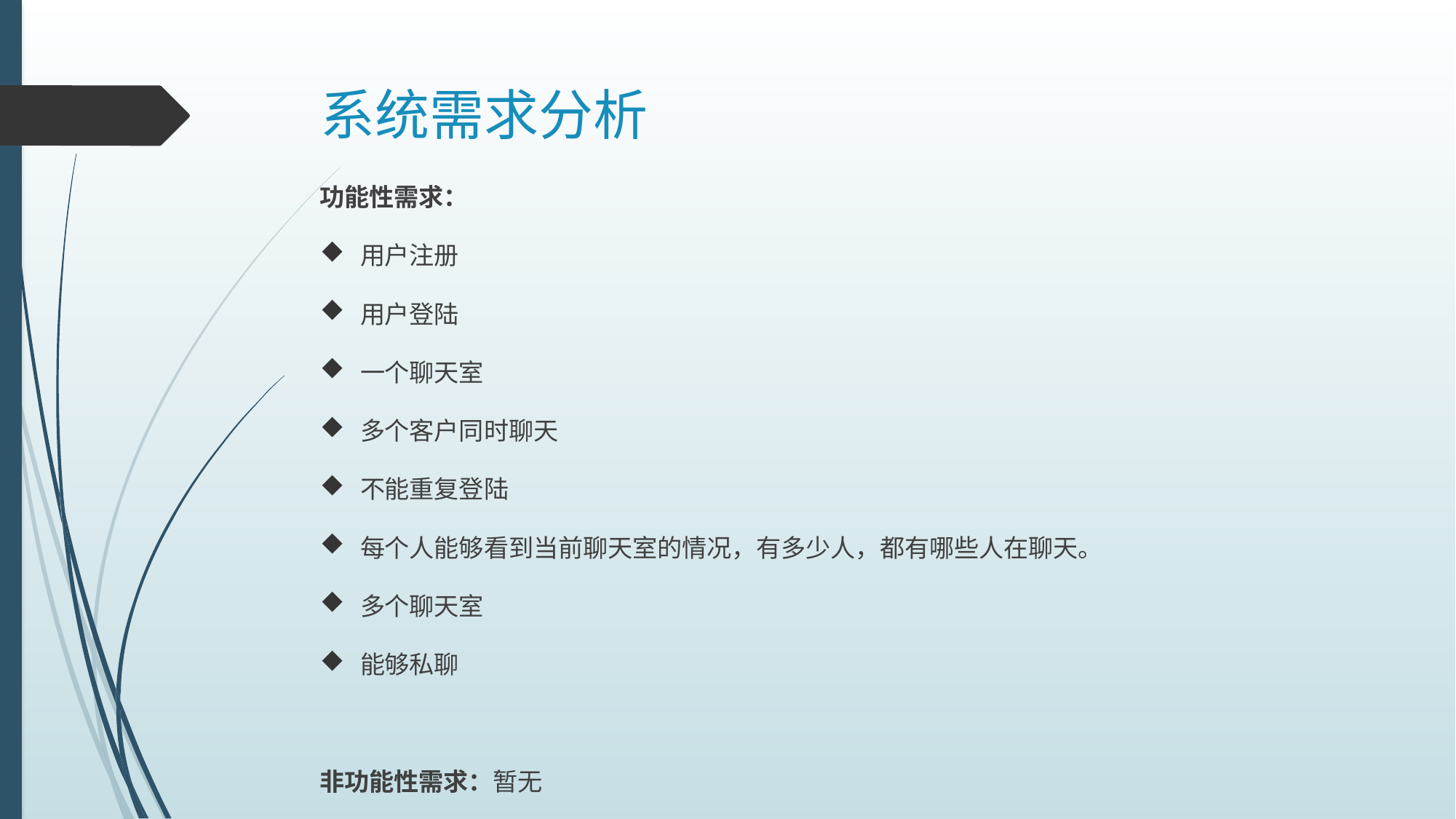

# 系统需求分析
功能性需求：
用户注册
用户登陆
一个聊天室
多个客户同时聊天
不能重复登陆
每个人能够看到当前聊天室的情况，有多少人，都有哪些人在聊天。
多个聊天室
能够私聊

非功能性需求：暂无